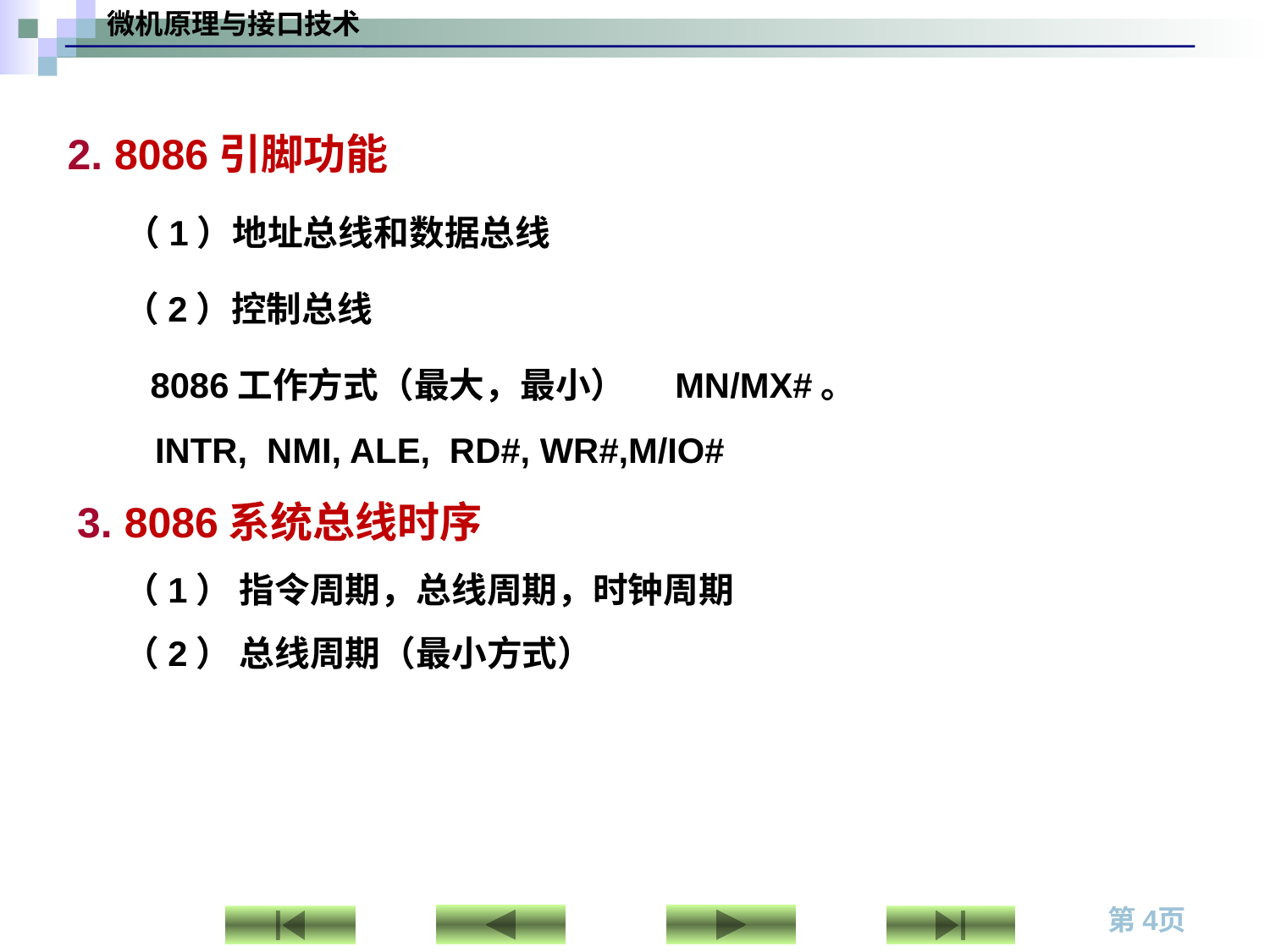

2. 8086引脚功能
     （1）地址总线和数据总线
      （2）控制总线
       8086工作方式（最大，最小）     MN/MX#。
         INTR,  NMI, ALE,  RD#, WR#,M/IO#
 3. 8086系统总线时序
      （1） 指令周期，总线周期，时钟周期
      （2） 总线周期（最小方式）